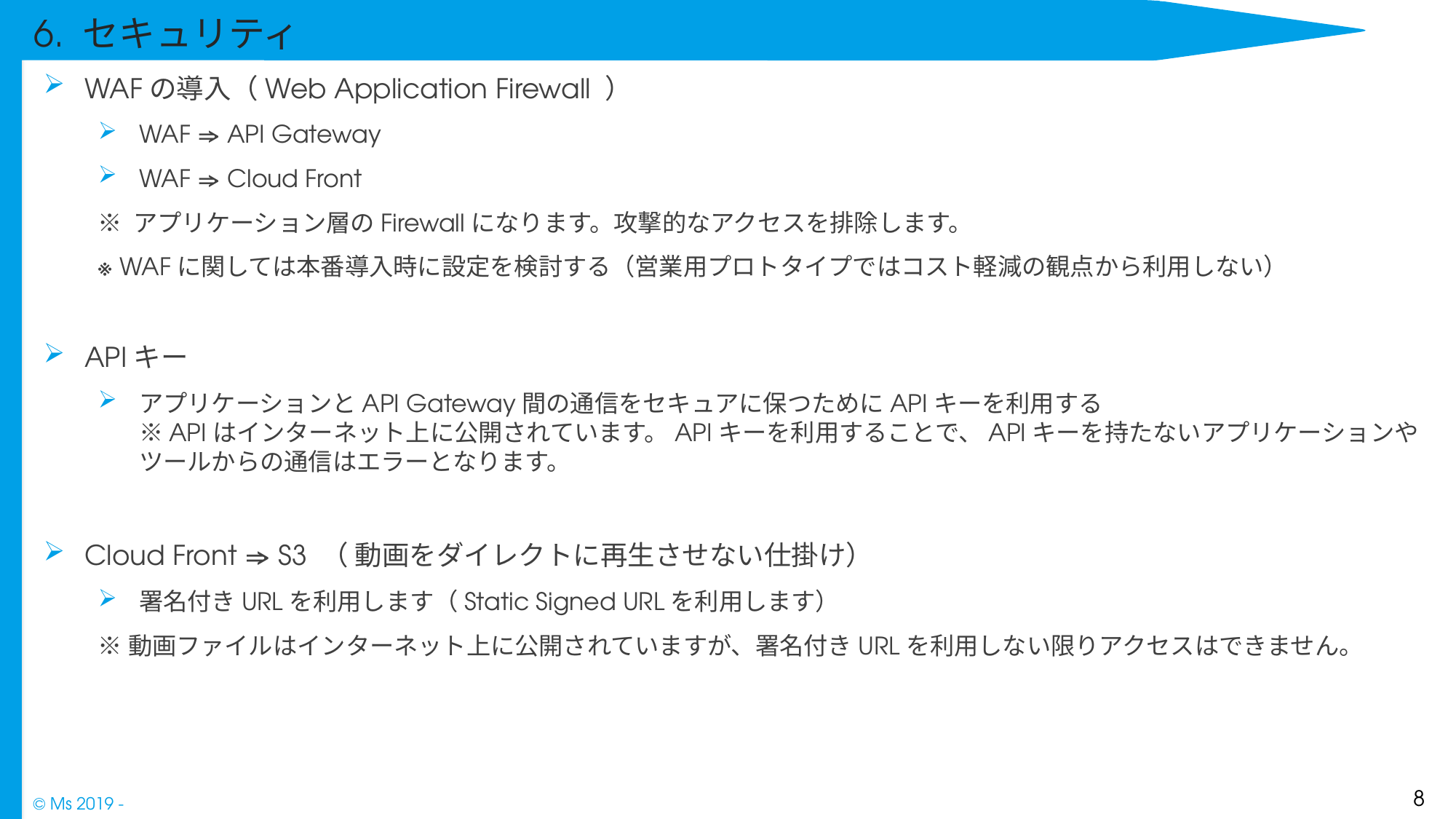

# 6. セキュリティ
WAFの導入（Web Application Firewall ）
WAF ⇒ API Gateway
WAF ⇒ Cloud Front
※ アプリケーション層のFirewallになります。攻撃的なアクセスを排除します。
※ WAFに関しては本番導入時に設定を検討する（営業用プロトタイプではコスト軽減の観点から利用しない）

APIキー
アプリケーションとAPI Gateway間の通信をセキュアに保つためにAPIキーを利用する
※APIはインターネット上に公開されています。APIキーを利用することで、APIキーを持たないアプリケーションやツールからの通信はエラーとなります。

Cloud Front ⇒ S3 （ 動画をダイレクトに再生させない仕掛け）
署名付きURLを利用します（Static Signed URLを利用します）
※動画ファイルはインターネット上に公開されていますが、署名付きURLを利用しない限りアクセスはできません。
8